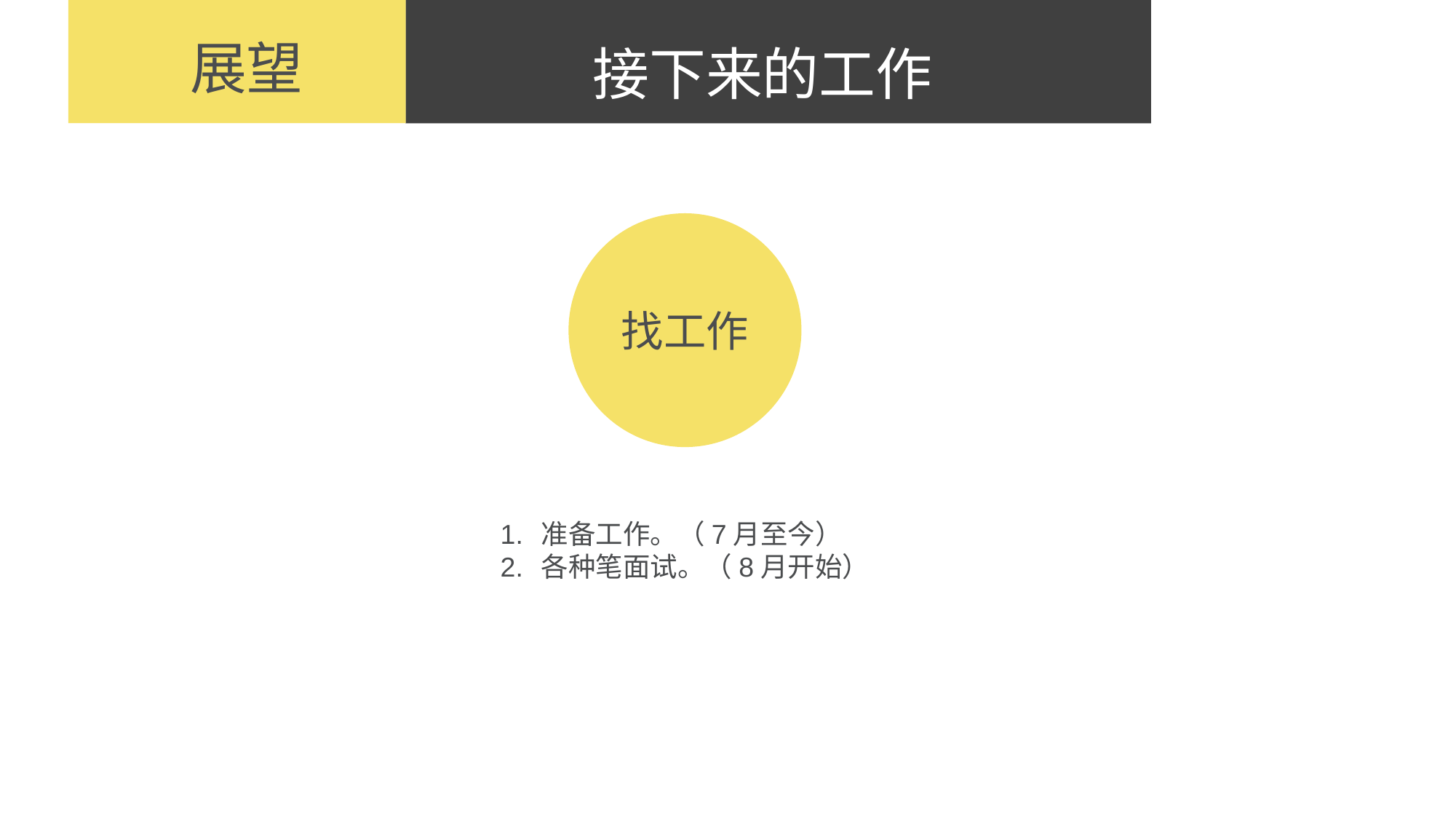

展望
PART 1
请输入你的标题
接下来的工作
找工作
准备工作。（7月至今）
各种笔面试。（8月开始）